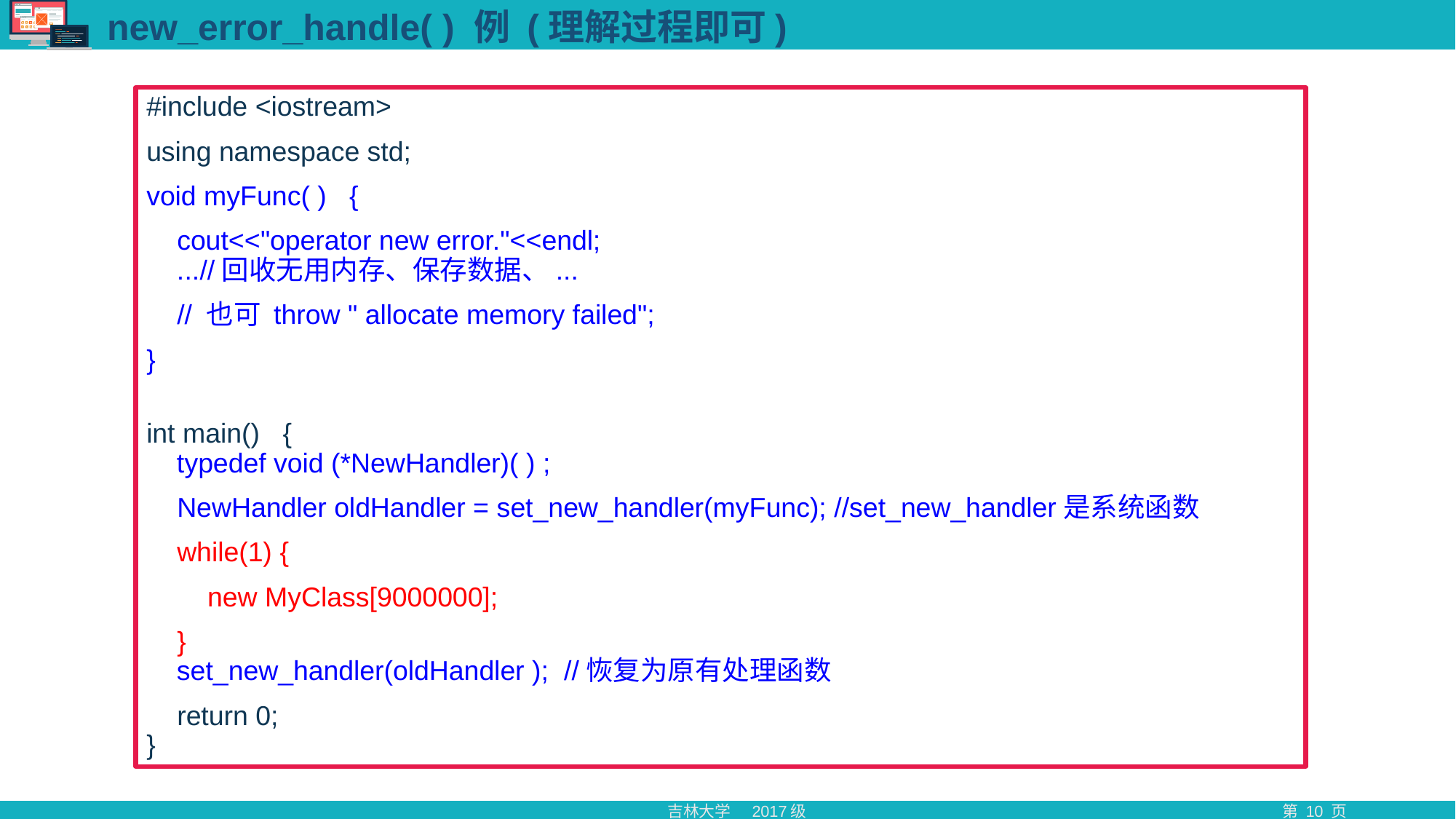

# new_error_handle( ) 例 (理解过程即可)
#include <iostream>
using namespace std;
void myFunc( )   {
    cout<<"operator new error."<<endl;
    ...//回收无用内存、保存数据、...
    // 也可 throw " allocate memory failed";
}
int main()   {
    typedef void (*NewHandler)( ) ;
    NewHandler oldHandler = set_new_handler(myFunc); //set_new_handler是系统函数
    while(1) {
        new MyClass[9000000];
    }
    set_new_handler(oldHandler );  //恢复为原有处理函数
    return 0;
}